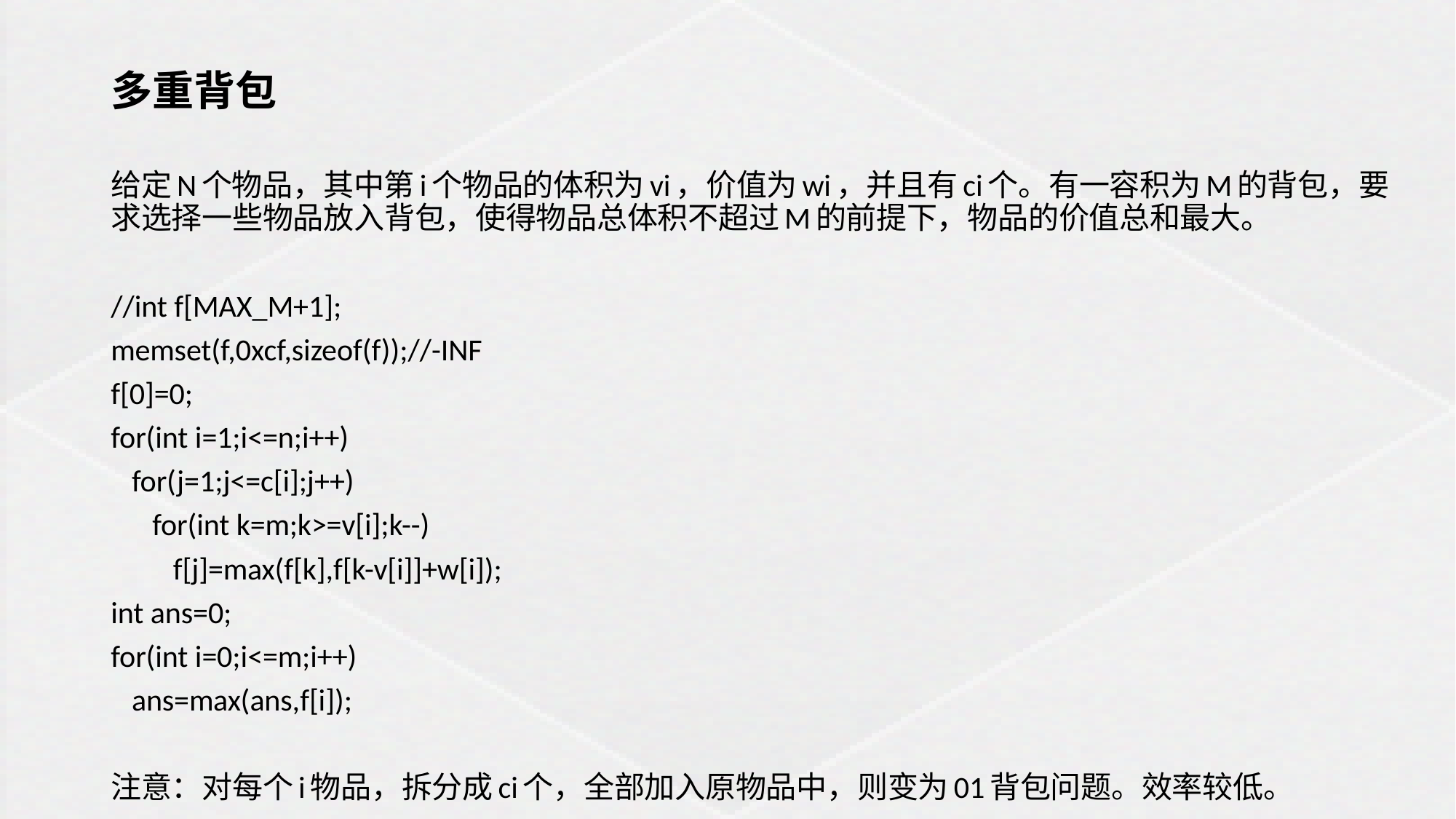

多重背包

给定N个物品，其中第i个物品的体积为vi，价值为wi，并且有ci个。有一容积为M的背包，要求选择一些物品放入背包，使得物品总体积不超过M的前提下，物品的价值总和最大。

//int f[MAX_M+1];
memset(f,0xcf,sizeof(f));//-INF
f[0]=0;
for(int i=1;i<=n;i++)
   for(j=1;j<=c[i];j++)
      for(int k=m;k>=v[i];k--)
         f[j]=max(f[k],f[k-v[i]]+w[i]);
int ans=0;
for(int i=0;i<=m;i++)
   ans=max(ans,f[i]);

注意：对每个i物品，拆分成ci个，全部加入原物品中，则变为01背包问题。效率较低。